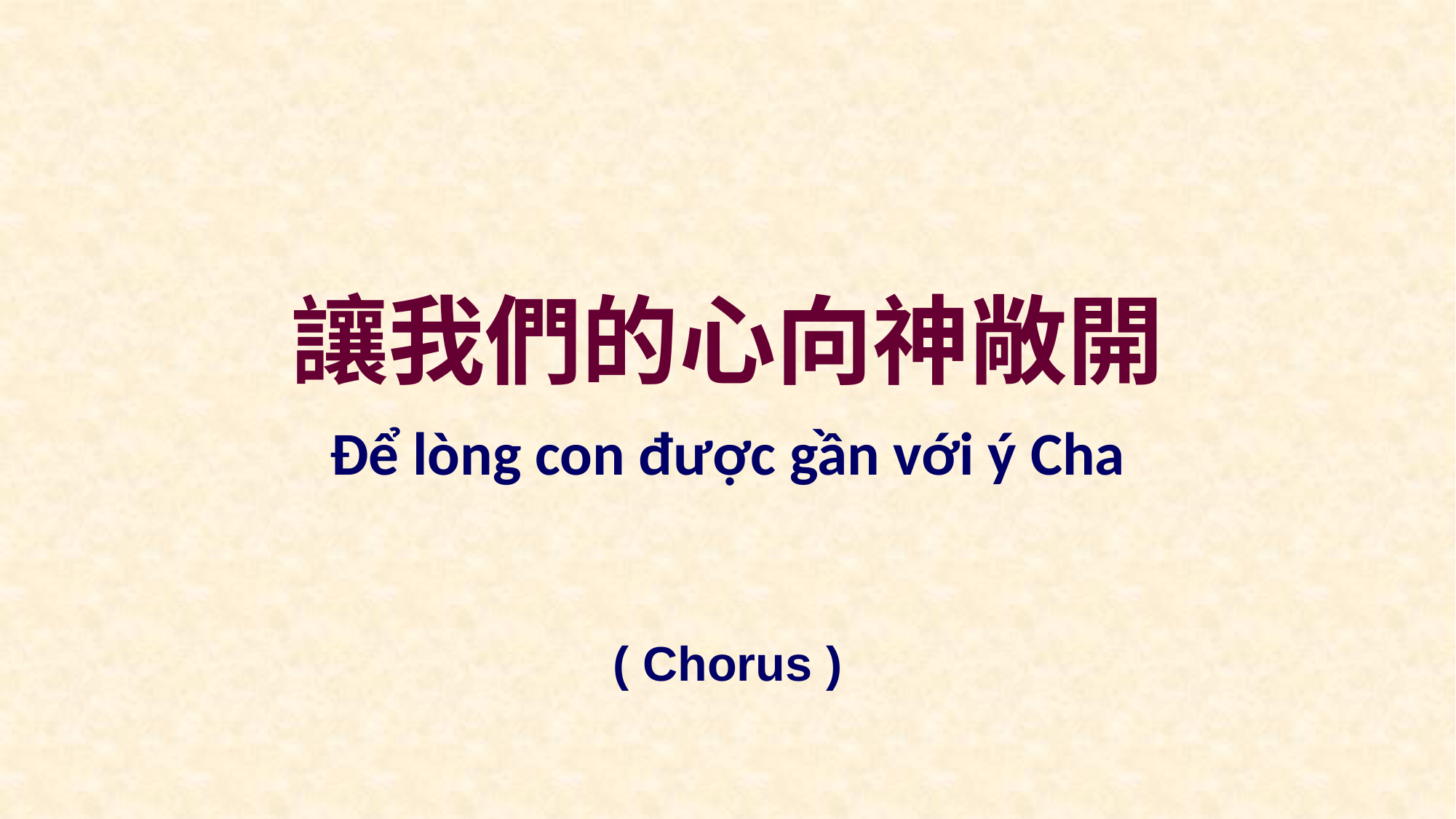

讓我們的心向神敞開
Để lòng con được gần với ý Cha
( Chorus )